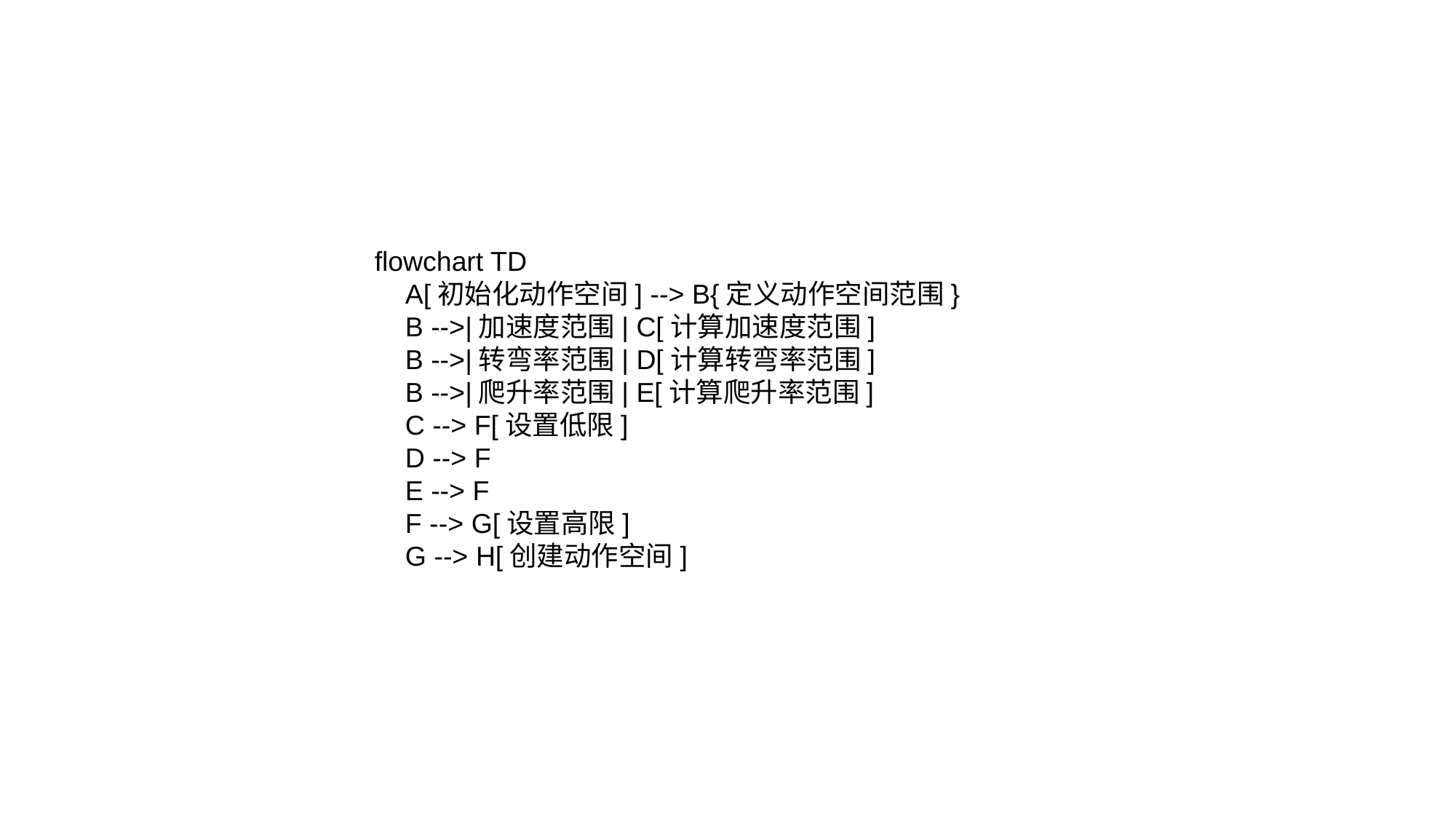

flowchart TD
    A[初始化动作空间] --> B{定义动作空间范围}
    B -->|加速度范围| C[计算加速度范围]
    B -->|转弯率范围| D[计算转弯率范围]
    B -->|爬升率范围| E[计算爬升率范围]
    C --> F[设置低限]
    D --> F
    E --> F
    F --> G[设置高限]
    G --> H[创建动作空间]